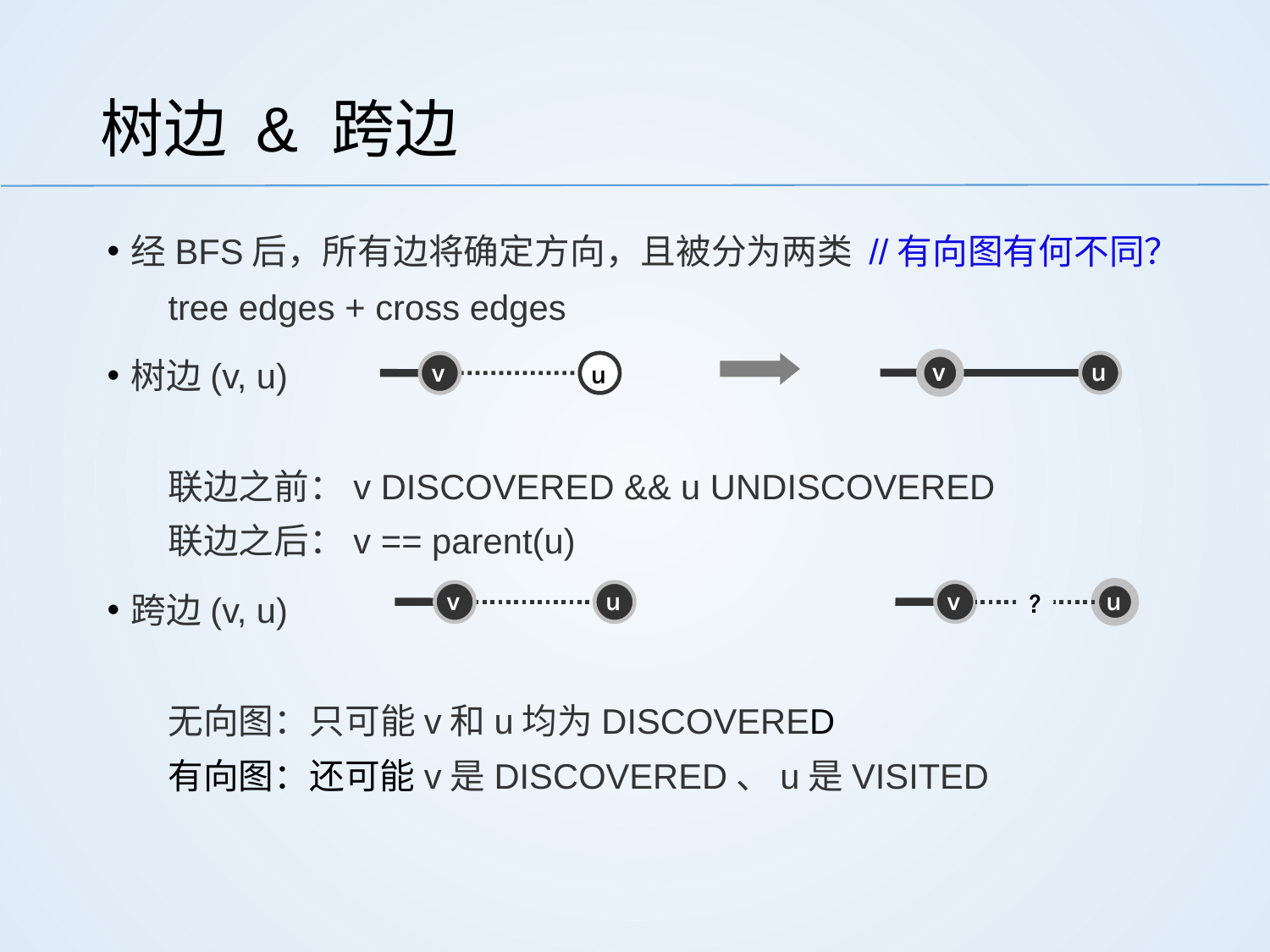

# 树边 & 跨边
经BFS后，所有边将确定方向，且被分为两类 //有向图有何不同？
	tree edges + cross edges
树边(v, u)
	联边之前：v DISCOVERED && u UNDISCOVERED
	联边之后：v == parent(u)
跨边(v, u)
	无向图：只可能v和u均为DISCOVERED
	有向图：还可能v是DISCOVERED、u是VISITED

u

v
u
v

?
v
u
v
u